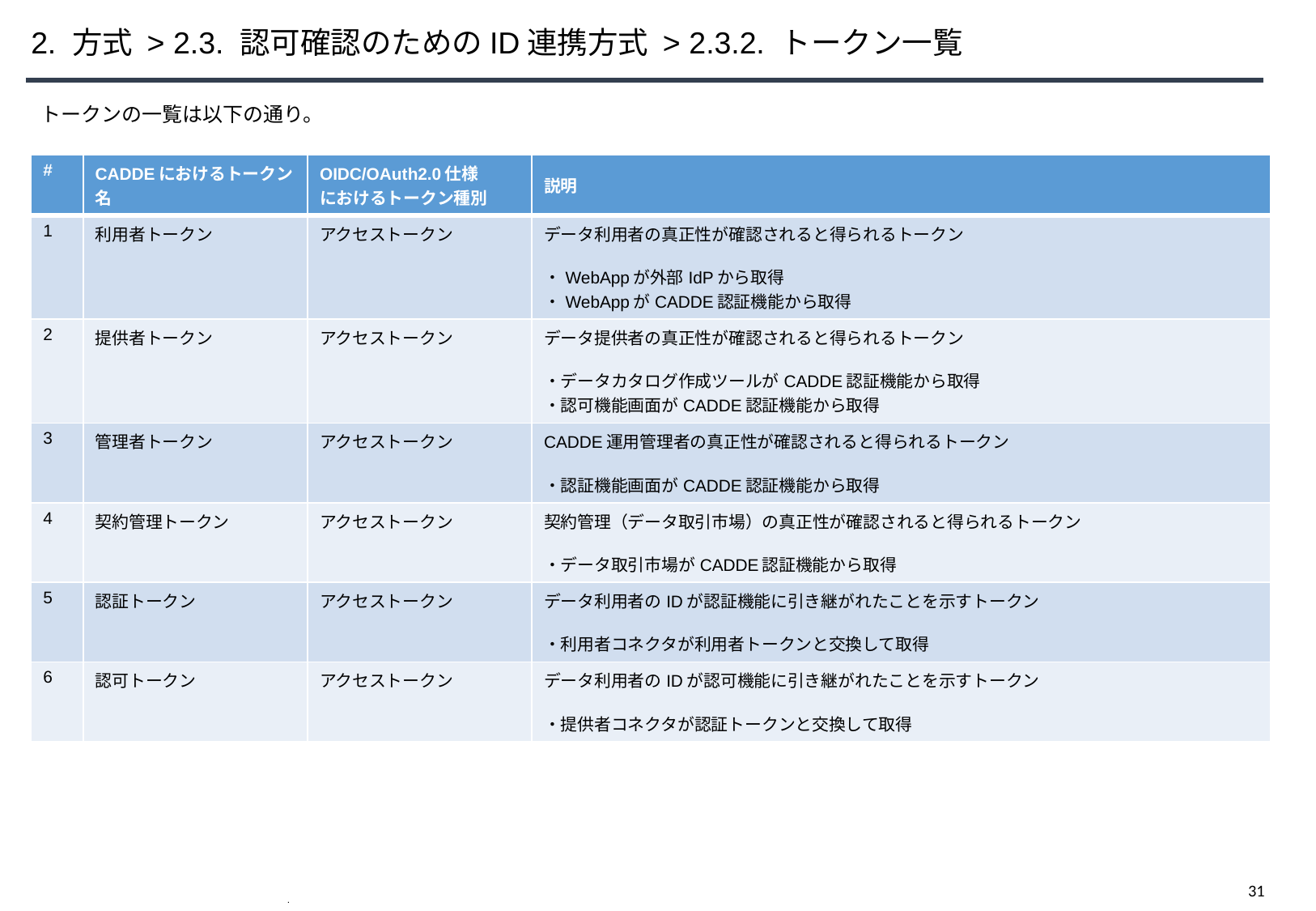

# 2. 方式 > 2.3. 認可確認のためのID連携方式 > 2.3.2. トークン一覧
トークンの一覧は以下の通り。
| # | CADDEにおけるトークン名 | OIDC/OAuth2.0仕様 におけるトークン種別 | 説明 |
| --- | --- | --- | --- |
| 1 | 利用者トークン | アクセストークン | データ利用者の真正性が確認されると得られるトークン ・WebAppが外部IdPから取得 ・WebAppがCADDE認証機能から取得 |
| 2 | 提供者トークン | アクセストークン | データ提供者の真正性が確認されると得られるトークン ・データカタログ作成ツールがCADDE認証機能から取得 ・認可機能画面がCADDE認証機能から取得 |
| 3 | 管理者トークン | アクセストークン | CADDE運用管理者の真正性が確認されると得られるトークン ・認証機能画面がCADDE認証機能から取得 |
| 4 | 契約管理トークン | アクセストークン | 契約管理（データ取引市場）の真正性が確認されると得られるトークン ・データ取引市場がCADDE認証機能から取得 |
| 5 | 認証トークン | アクセストークン | データ利用者のIDが認証機能に引き継がれたことを示すトークン ・利用者コネクタが利用者トークンと交換して取得 |
| 6 | 認可トークン | アクセストークン | データ利用者のIDが認可機能に引き継がれたことを示すトークン ・提供者コネクタが認証トークンと交換して取得 |